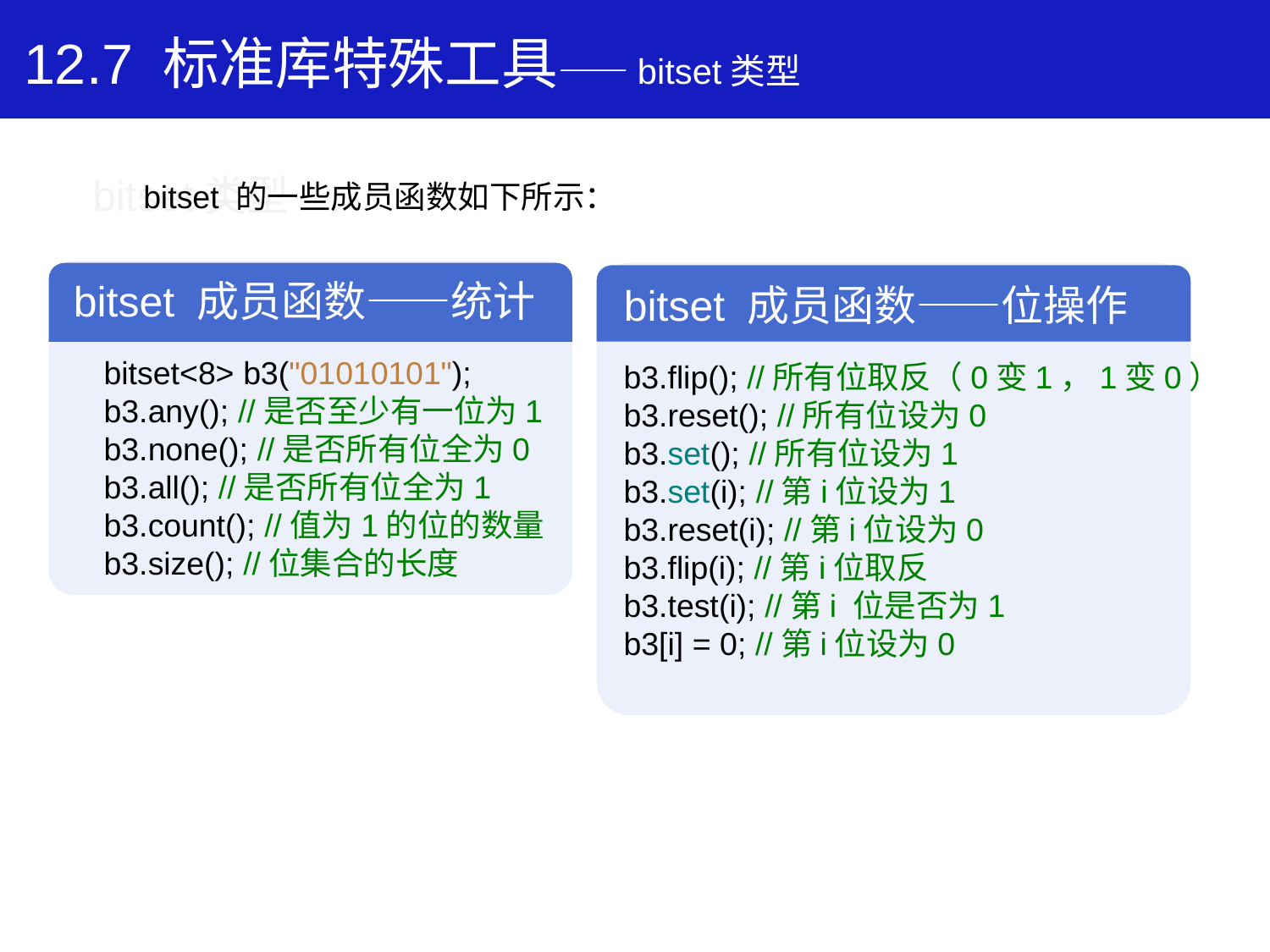

12.7 标准库特殊工具——bitset类型
bitset类型
bitset 的一些成员函数如下所示：

bitset 成员函数——统计

bitset 成员函数——位操作
bitset<8> b3("01010101");
b3.any(); //是否至少有一位为1
b3.none(); //是否所有位全为0
b3.all(); //是否所有位全为1
b3.count(); //值为1的位的数量
b3.size(); //位集合的长度
b3.flip(); //所有位取反（0变1，1变0）
b3.reset(); //所有位设为0
b3.set(); //所有位设为1
b3.set(i); //第i位设为1
b3.reset(i); //第i位设为0
b3.flip(i); //第i位取反
b3.test(i); //第i 位是否为1
b3[i] = 0; //第i位设为0
64